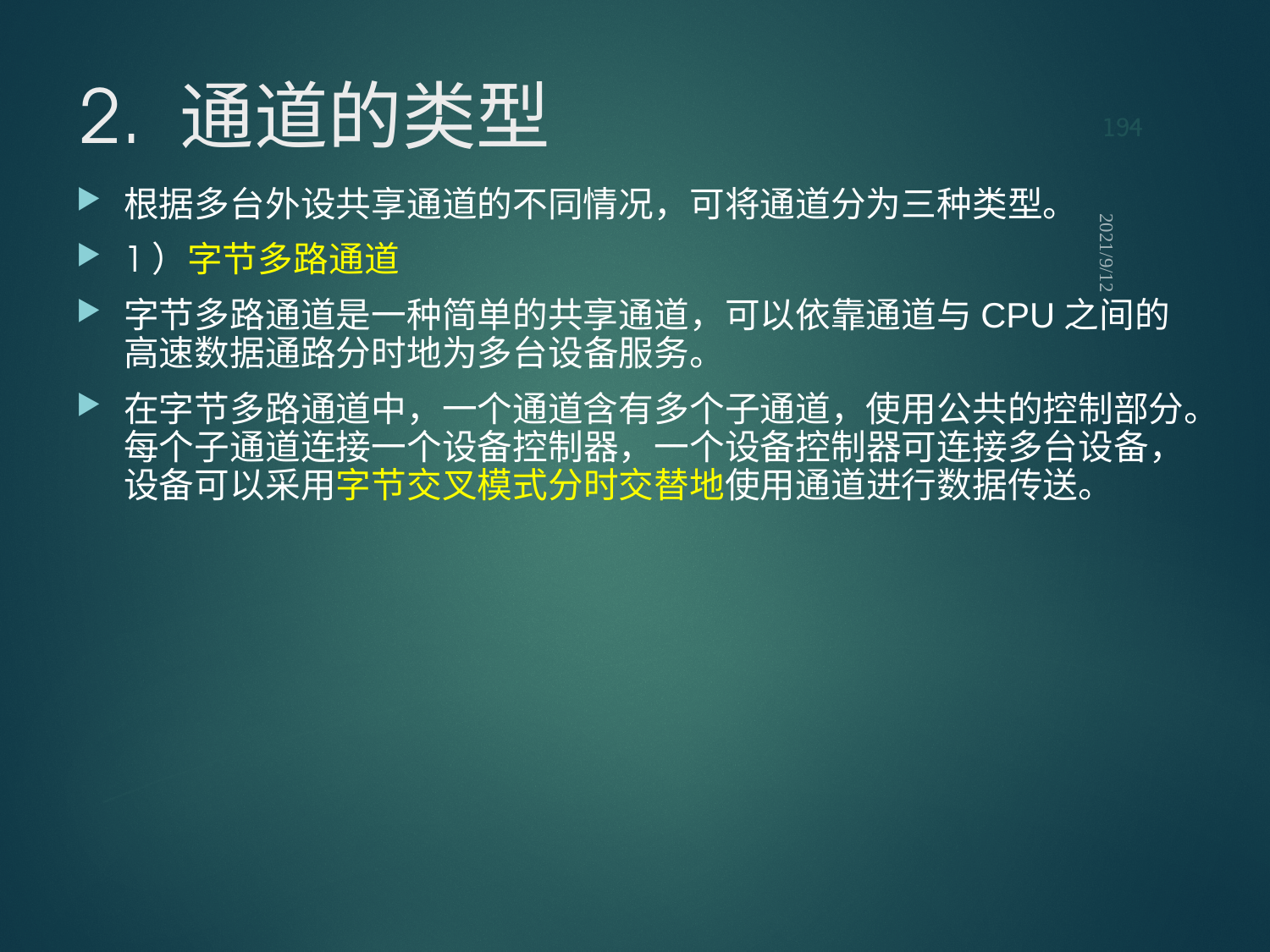

194
# 2. 通道的类型
根据多台外设共享通道的不同情况，可将通道分为三种类型。
1）字节多路通道
字节多路通道是一种简单的共享通道，可以依靠通道与CPU之间的高速数据通路分时地为多台设备服务。
在字节多路通道中，一个通道含有多个子通道，使用公共的控制部分。每个子通道连接一个设备控制器，一个设备控制器可连接多台设备，设备可以采用字节交叉模式分时交替地使用通道进行数据传送。
2021/9/12